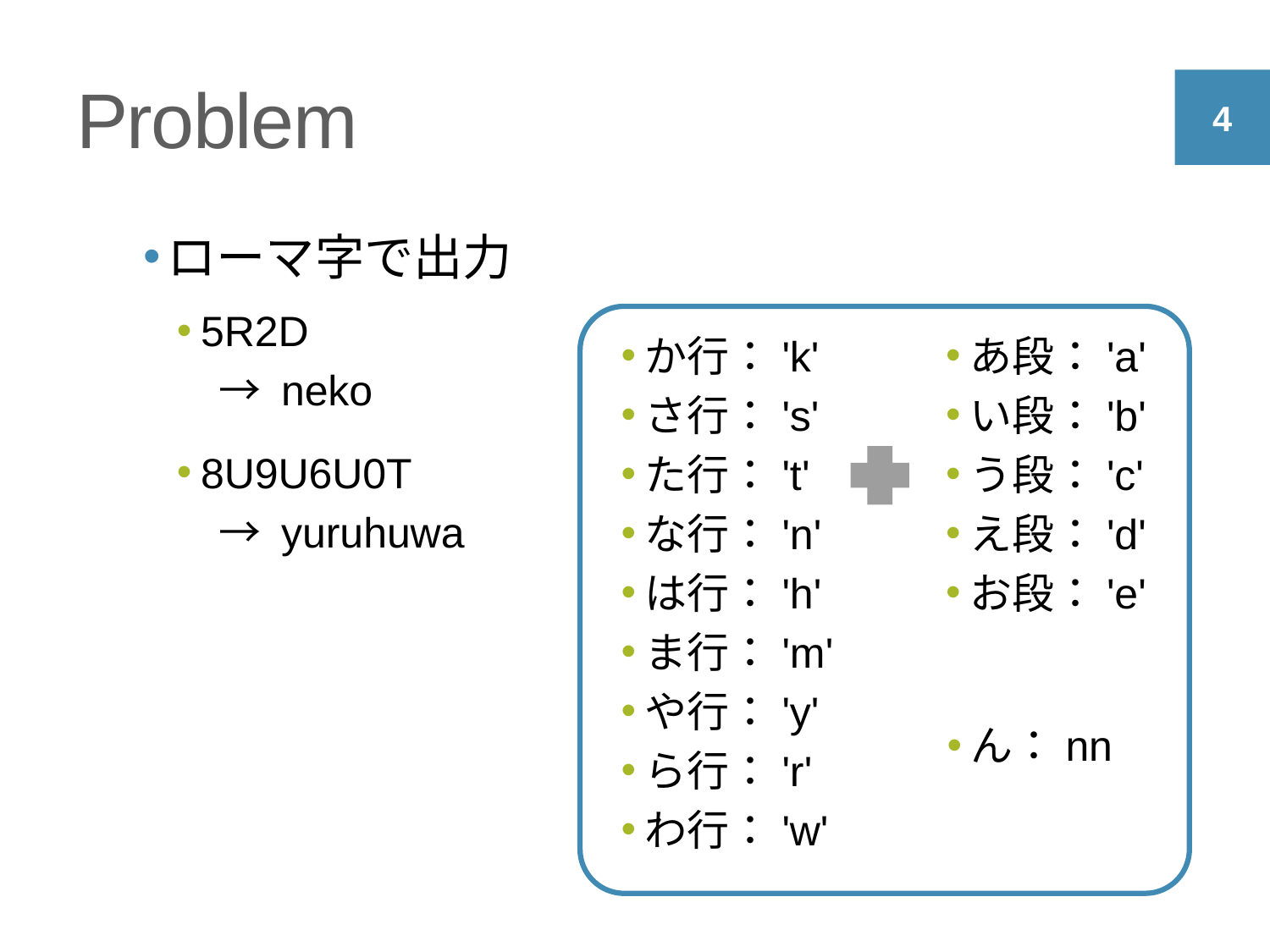

# Problem
ローマ字で出力
5R2D
　→ neko

か行：'k'
さ行：'s'
た行：'t'
な行：'n'
は行：'h'
ま行：'m'
や行：'y'
ら行：'r'
わ行：'w'

あ段：'a'
い段：'b'
う段：'c'
え段：'d'
お段：'e'

8U9U6U0T
　→ yuruhuwa
ん：nn